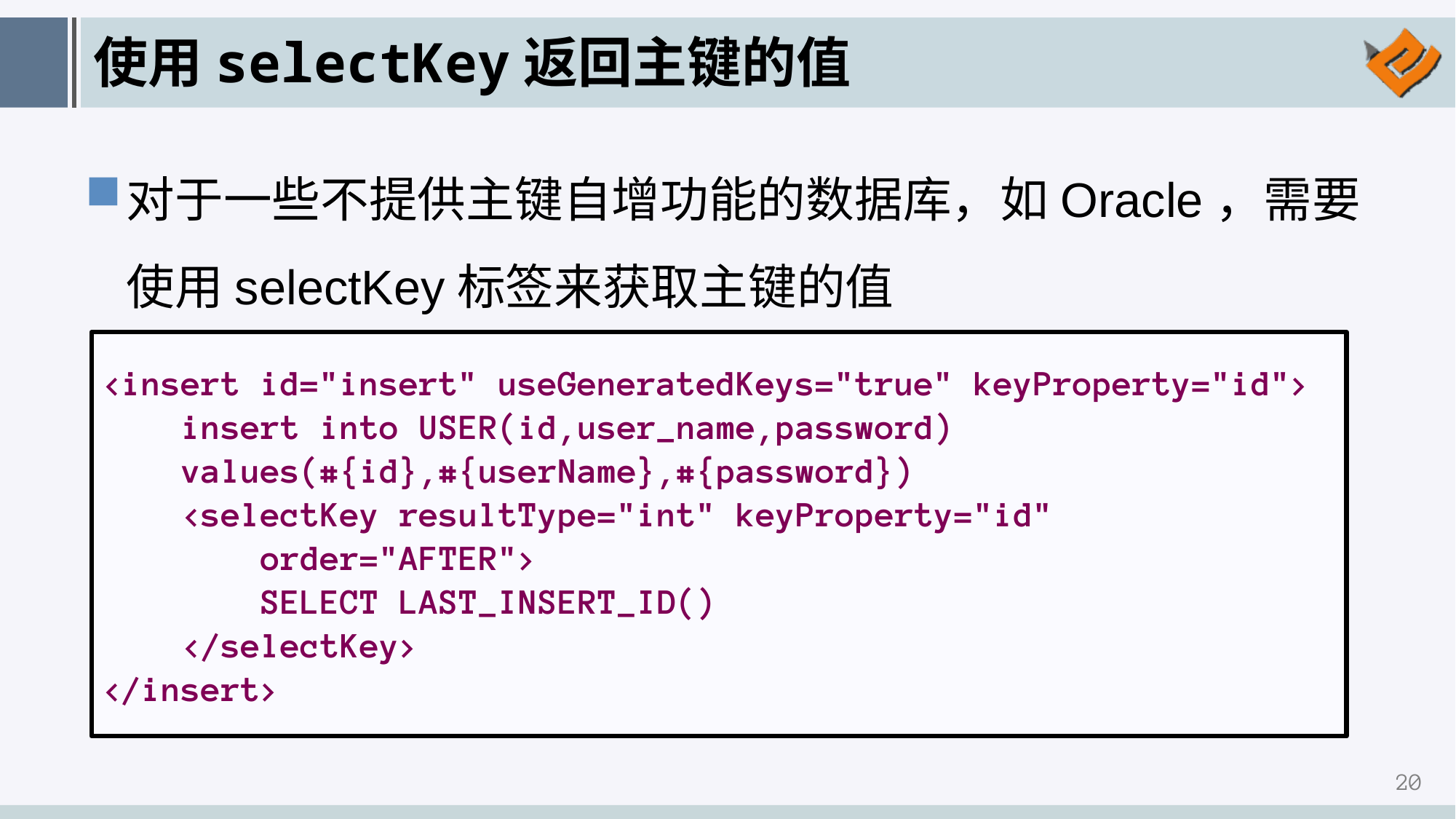

# 使用selectKey返回主键的值
对于一些不提供主键自增功能的数据库，如Oracle，需要使用selectKey标签来获取主键的值
<insert id="insert" useGeneratedKeys="true" keyProperty="id">
    insert into USER(id,user_name,password)
    values(#{id},#{userName},#{password})
    <selectKey resultType="int" keyProperty="id"
        order="AFTER">
        SELECT LAST_INSERT_ID()
    </selectKey>
</insert>